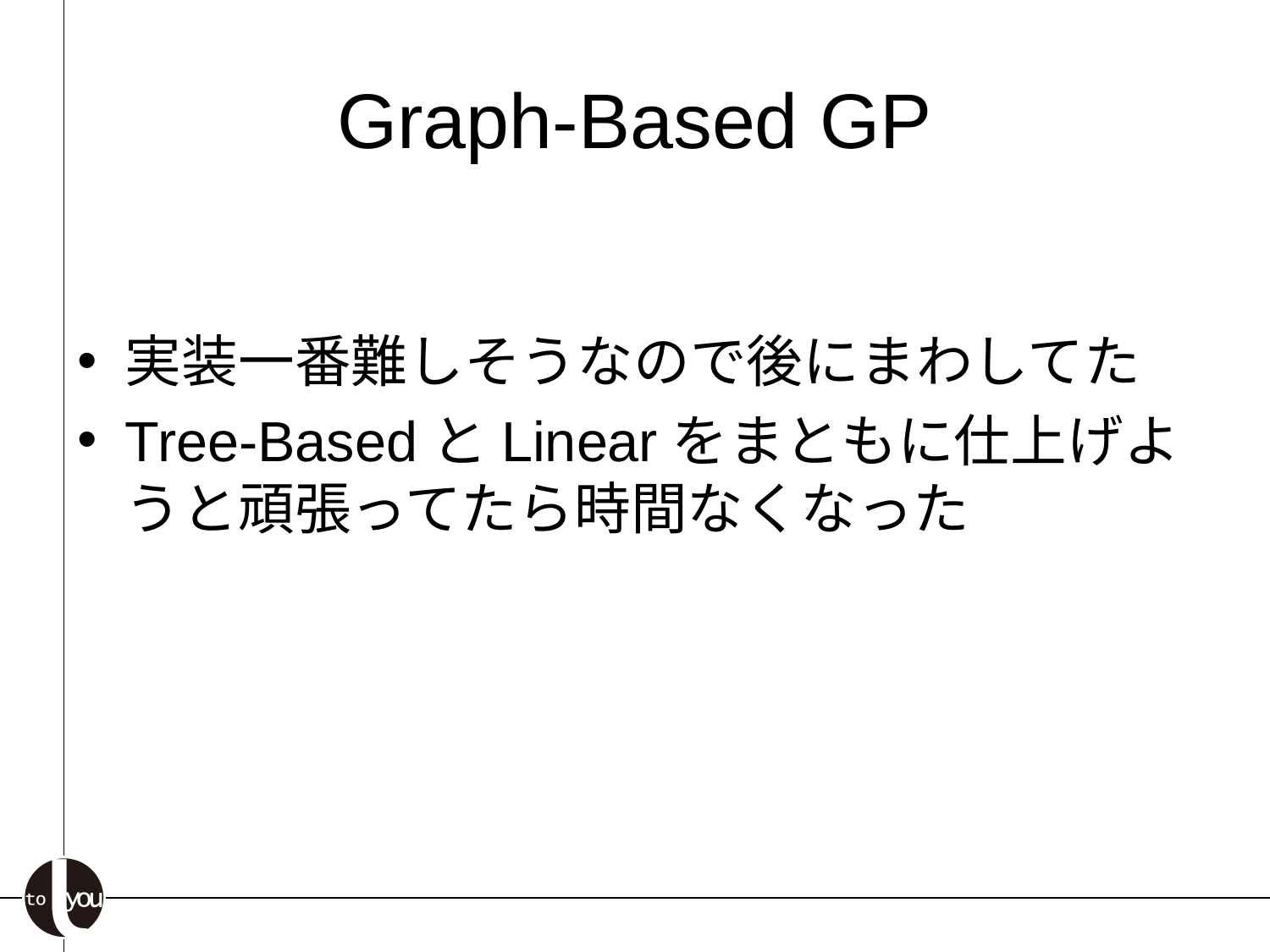

# Graph-Based GP
実装一番難しそうなので後にまわしてた
Tree-BasedとLinearをまともに仕上げようと頑張ってたら時間なくなった